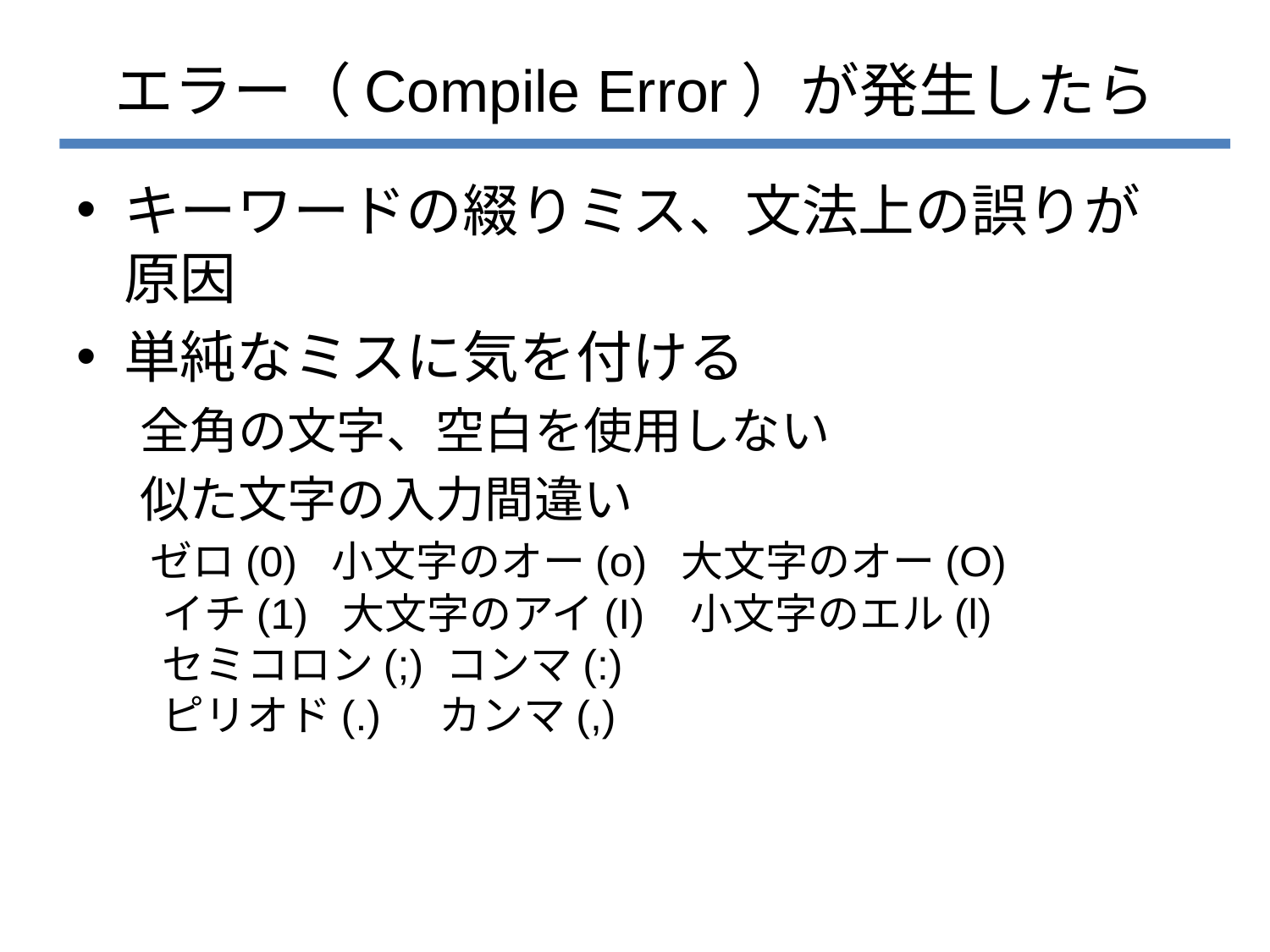

# エラー（Compile Error）が発生したら
キーワードの綴りミス、文法上の誤りが原因
単純なミスに気を付ける
全角の文字、空白を使用しない
似た文字の入力間違い
 ゼロ(0)  小文字のオー(o)  大文字のオー(O)
 イチ(1)  大文字のアイ(I)   小文字のエル(l)
 セミコロン(;) コンマ(:)
 ピリオド(.)    カンマ(,)